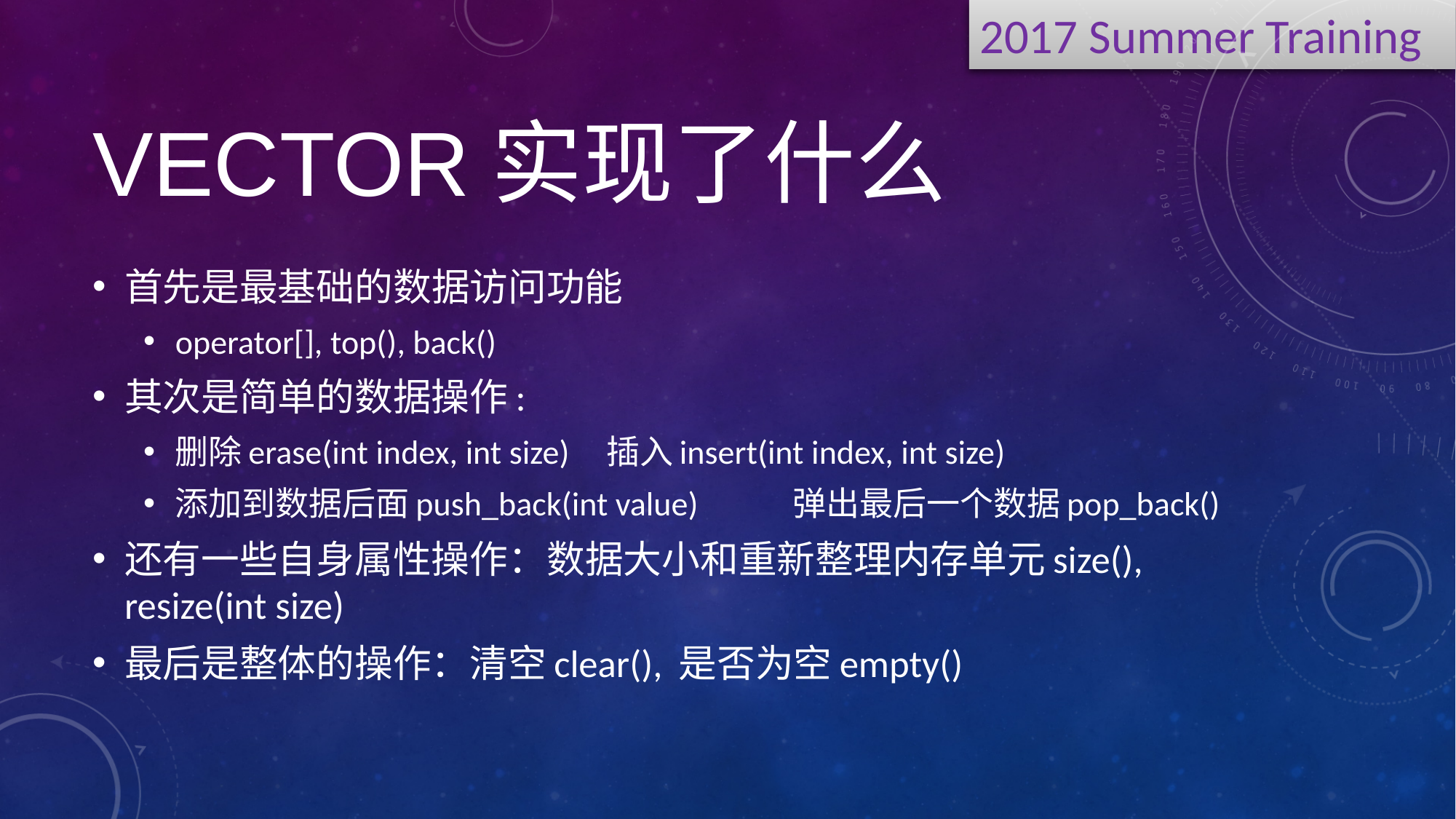

# VECTOR实现了什么
首先是最基础的数据访问功能
operator[], top(), back()
其次是简单的数据操作:
删除erase(int index, int size)			插入insert(int index, int size)
添加到数据后面push_back(int value)	 弹出最后一个数据pop_back()
还有一些自身属性操作：数据大小和重新整理内存单元size(), resize(int size)
最后是整体的操作：清空clear(), 是否为空empty()